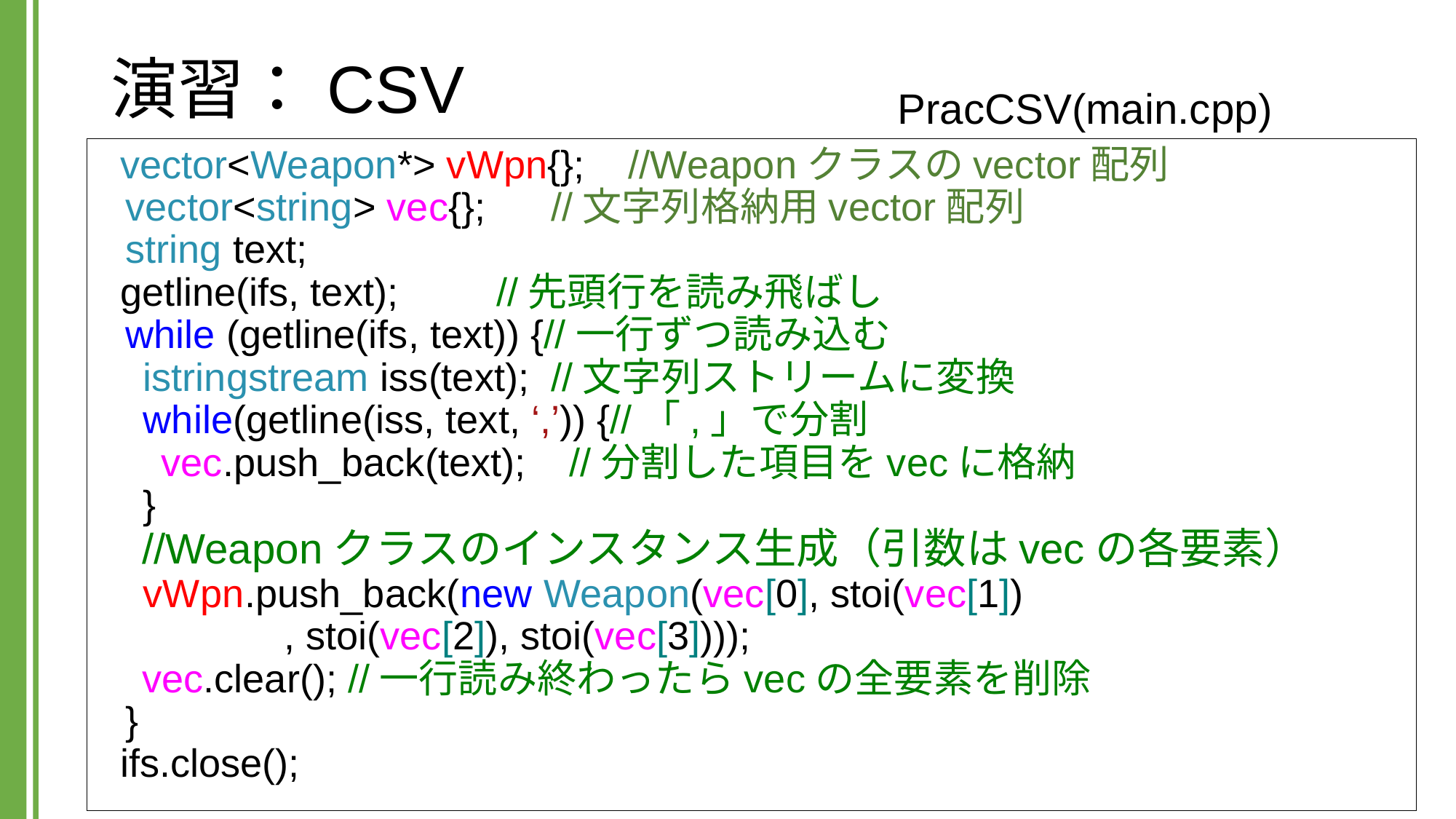

# 演習：CSV
PracCSV(main.cpp)
  vector<Weapon*> vWpn{};    //Weaponクラスのvector配列
  vector<string> vec{};      //文字列格納用vector配列
  string text;
  getline(ifs, text);         //先頭行を読み飛ばし
  while (getline(ifs, text)) {//一行ずつ読み込む
    istringstream iss(text);  //文字列ストリームに変換
    while(getline(iss, text, ‘,’)) {//「,」で分割
      vec.push_back(text);    //分割した項目をvecに格納
    }
    //Weaponクラスのインスタンス生成（引数はvecの各要素）
    vWpn.push_back(new Weapon(vec[0], stoi(vec[1])
                 , stoi(vec[2]), stoi(vec[3])));
    vec.clear(); //一行読み終わったらvecの全要素を削除
  }
  ifs.close();